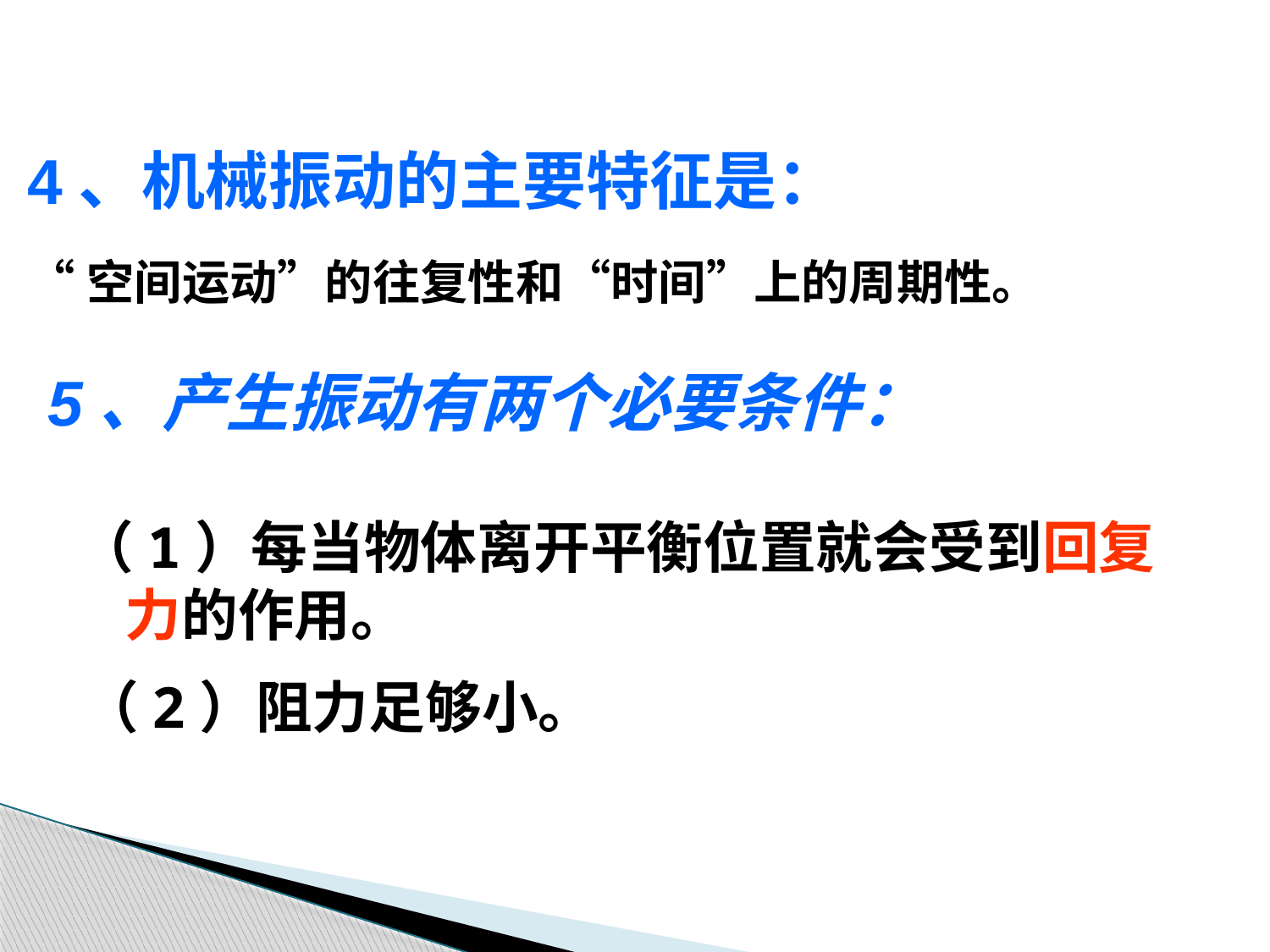

4、机械振动的主要特征是：
“空间运动”的往复性和“时间”上的周期性。
# 5、产生振动有两个必要条件：
（1）每当物体离开平衡位置就会受到回复力的作用。
（2）阻力足够小。